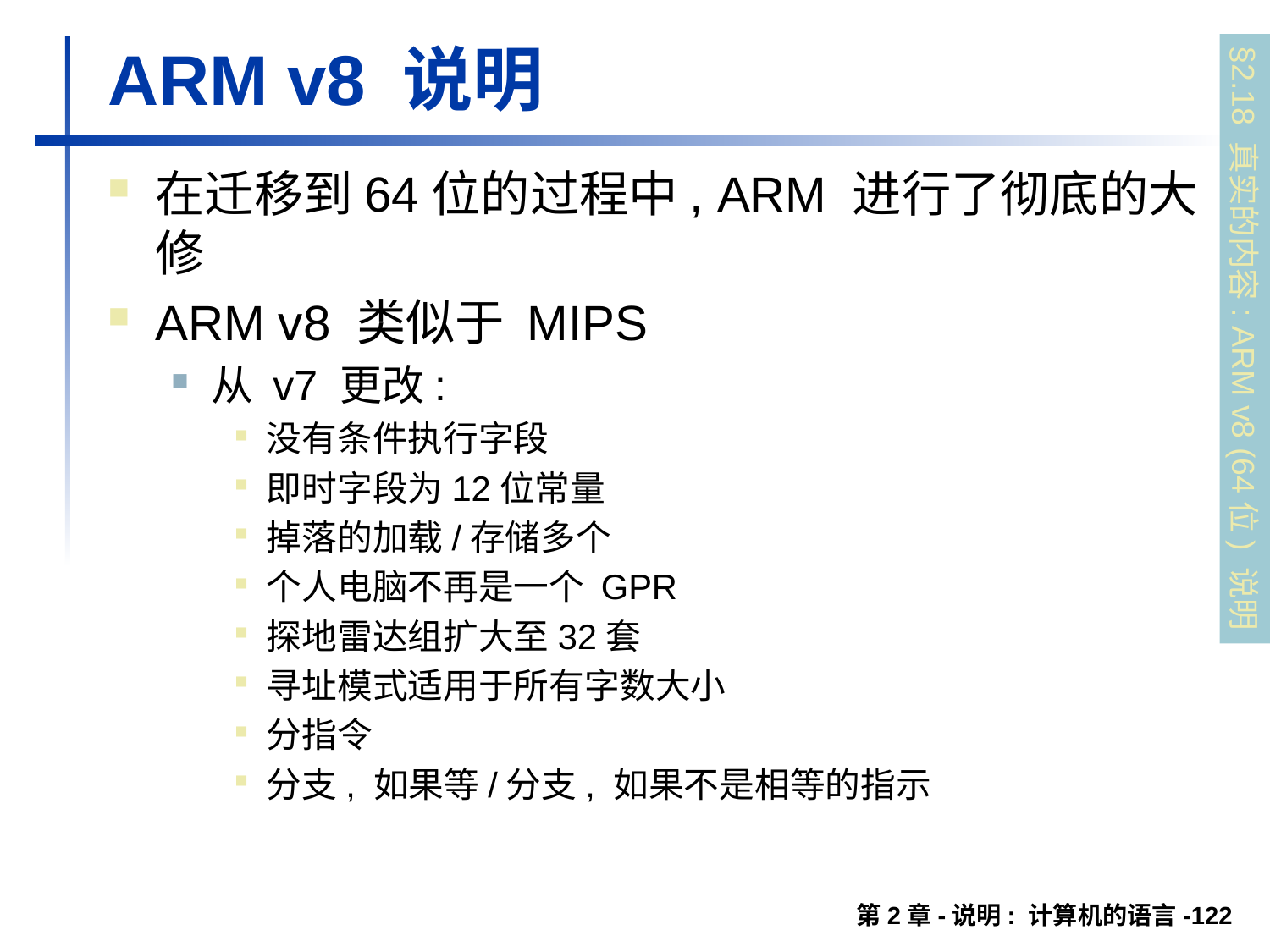

# ARM v8 说明
在迁移到64位的过程中, ARM 进行了彻底的大修
ARM v8 类似于 MIPS
从 v7 更改:
没有条件执行字段
即时字段为12位常量
掉落的加载/存储多个
个人电脑不再是一个 GPR
探地雷达组扩大至32套
寻址模式适用于所有字数大小
分指令
分支, 如果等/分支, 如果不是相等的指示
§2.18 真实的内容: ARM v8 (64位) 说明
第2章-说明: 计算机的语言-122